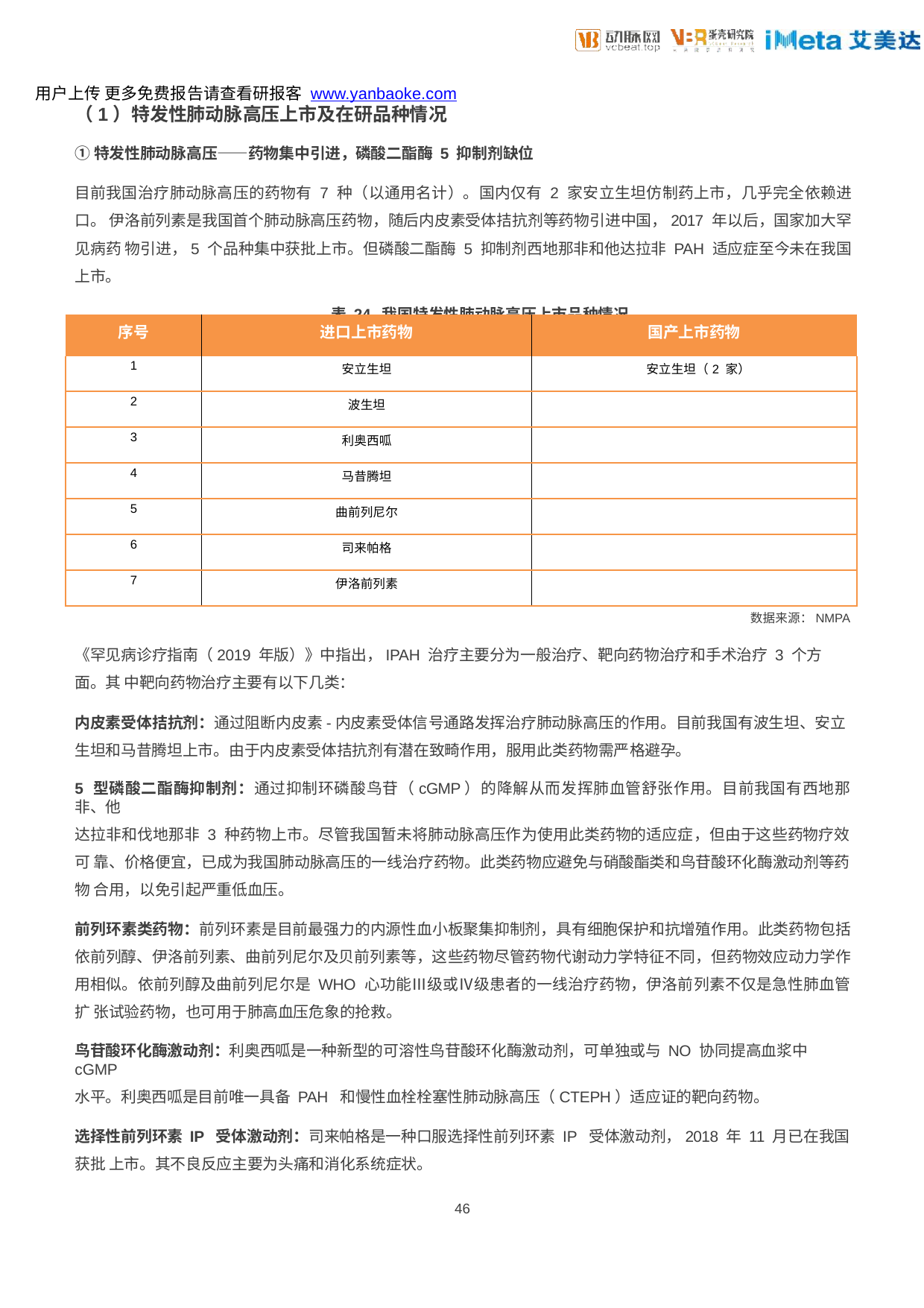

用户上传 更多免费报告请查看研报客 www.yanbaoke.com
（1）特发性肺动脉高压上市及在研品种情况
①特发性肺动脉高压——药物集中引进，磷酸二酯酶 5 抑制剂缺位
目前我国治疗肺动脉高压的药物有 7 种（以通用名计）。国内仅有 2 家安立生坦仿制药上市，几乎完全依赖进口。 伊洛前列素是我国首个肺动脉高压药物，随后内皮素受体拮抗剂等药物引进中国，2017 年以后，国家加大罕见病药 物引进，5 个品种集中获批上市。但磷酸二酯酶 5 抑制剂西地那非和他达拉非 PAH 适应症至今未在我国上市。

表 24 我国特发性肺动脉高压上市品种情况
| 序号 | 进口上市药物 | 国产上市药物 |
| --- | --- | --- |
| 1 | 安立生坦 | 安立生坦（2 家） |
| 2 | 波生坦 |  |
| 3 | 利奥西呱 |  |
| 4 | 马昔腾坦 |  |
| 5 | 曲前列尼尔 |  |
| 6 | 司来帕格 |  |
| 7 | 伊洛前列素 |  |
数据来源：NMPA
《罕见病诊疗指南（2019 年版）》中指出，IPAH 治疗主要分为一般治疗、靶向药物治疗和手术治疗 3 个方面。其 中靶向药物治疗主要有以下几类：
内皮素受体拮抗剂：通过阻断内皮素-内皮素受体信号通路发挥治疗肺动脉高压的作用。目前我国有波生坦、安立 生坦和马昔腾坦上市。由于内皮素受体拮抗剂有潜在致畸作用，服用此类药物需严格避孕。

5 型磷酸二酯酶抑制剂：通过抑制环磷酸鸟苷（cGMP）的降解从而发挥肺血管舒张作用。目前我国有西地那非、他
达拉非和伐地那非 3 种药物上市。尽管我国暂未将肺动脉高压作为使用此类药物的适应症，但由于这些药物疗效可 靠、价格便宜，已成为我国肺动脉高压的一线治疗药物。此类药物应避免与硝酸酯类和鸟苷酸环化酶激动剂等药物 合用，以免引起严重低血压。
前列环素类药物：前列环素是目前最强力的内源性血小板聚集抑制剂，具有细胞保护和抗增殖作用。此类药物包括 依前列醇、伊洛前列素、曲前列尼尔及贝前列素等，这些药物尽管药物代谢动力学特征不同，但药物效应动力学作 用相似。依前列醇及曲前列尼尔是 WHO 心功能Ⅲ级或Ⅳ级患者的一线治疗药物，伊洛前列素不仅是急性肺血管扩 张试验药物，也可用于肺高血压危象的抢救。

鸟苷酸环化酶激动剂：利奥西呱是一种新型的可溶性鸟苷酸环化酶激动剂，可单独或与 NO 协同提高血浆中 cGMP
水平。利奥西呱是目前唯一具备 PAH 和慢性血栓栓塞性肺动脉高压（CTEPH）适应证的靶向药物。
选择性前列环素 IP 受体激动剂：司来帕格是一种口服选择性前列环素 IP 受体激动剂，2018 年 11 月已在我国获批 上市。其不良反应主要为头痛和消化系统症状。
46